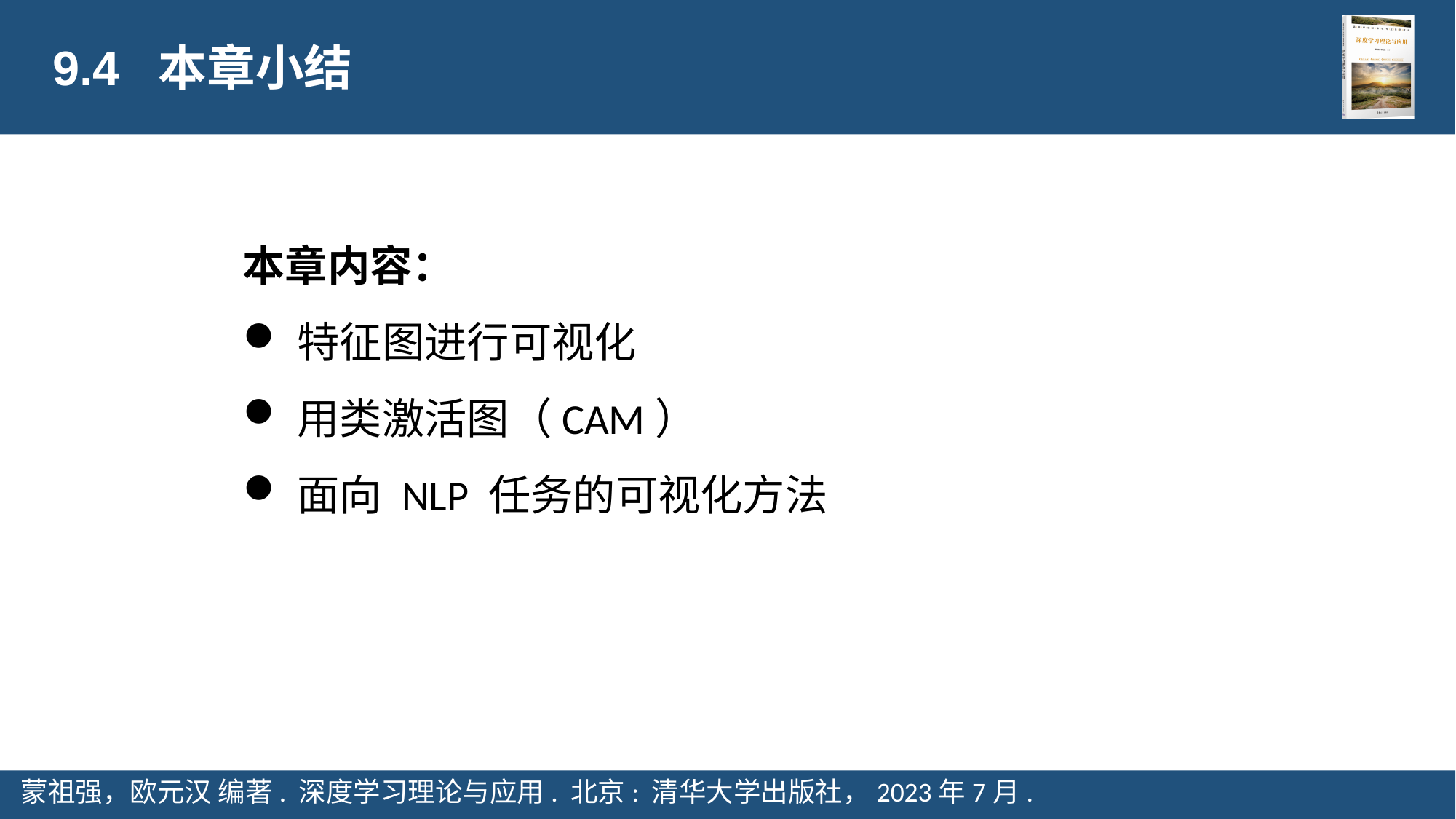

9.4  本章小结
本章内容：
特征图进行可视化
用类激活图（CAM）
面向 NLP 任务的可视化方法